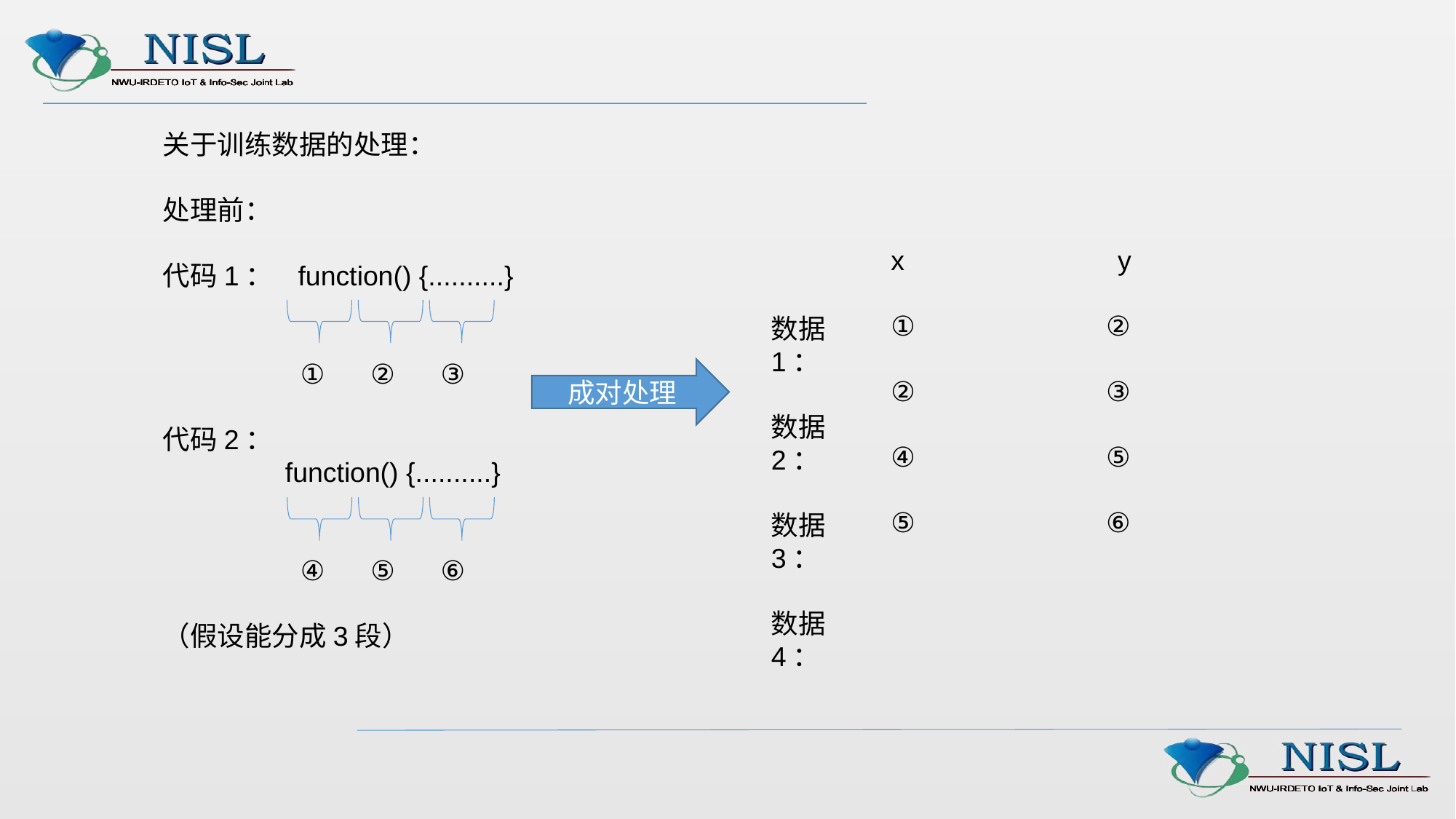

关于训练数据的处理：

处理前：

代码1：   function() {..........}

                  ①      ②      ③

代码2：
                function() {..........}

                  ④      ⑤      ⑥

（假设能分成3段）

x                            y

①                         ②

②                         ③

④                         ⑤

⑤                         ⑥

数据1：

数据2：

数据3：

数据4：
成对处理